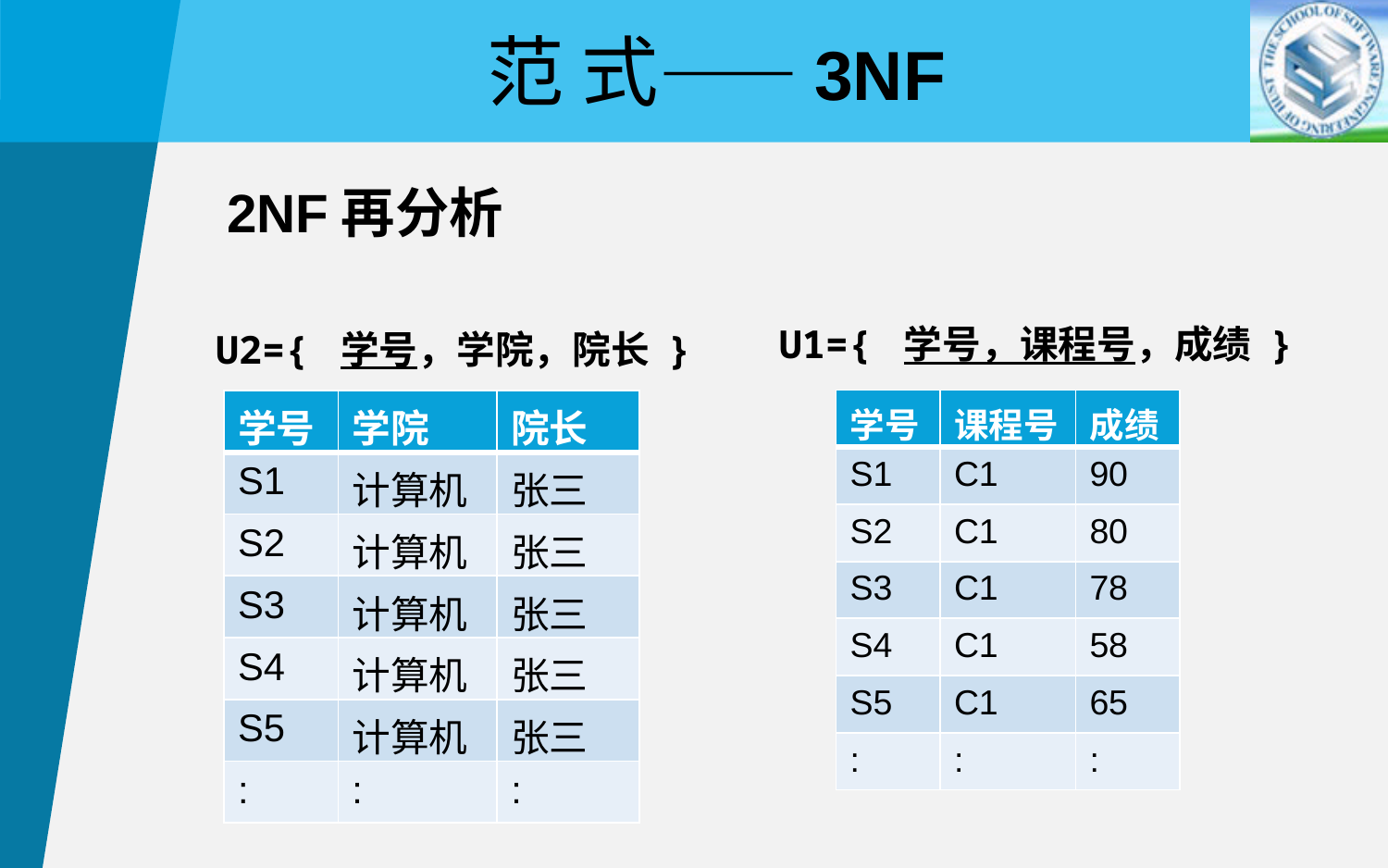

范 式——3NF
2NF再分析
U1={ 学号，课程号，成绩 }
U2={ 学号，学院，院长 }
| 学号 | 课程号 | 成绩 |
| --- | --- | --- |
| S1 | C1 | 90 |
| S2 | C1 | 80 |
| S3 | C1 | 78 |
| S4 | C1 | 58 |
| S5 | C1 | 65 |
| : | : | : |
| 学号 | 学院 | 院长 |
| --- | --- | --- |
| S1 | 计算机 | 张三 |
| S2 | 计算机 | 张三 |
| S3 | 计算机 | 张三 |
| S4 | 计算机 | 张三 |
| S5 | 计算机 | 张三 |
| : | : | : |